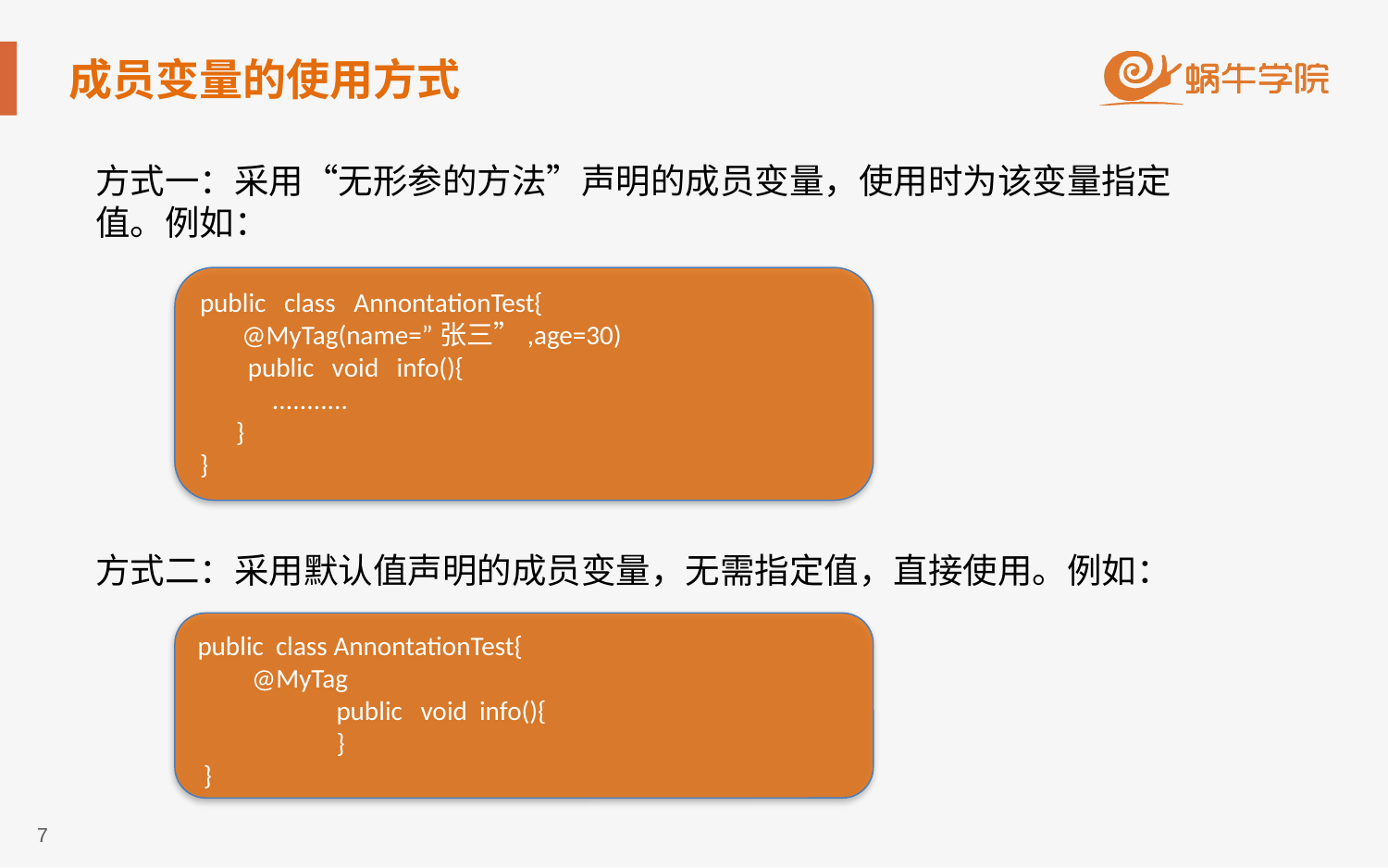

# 成员变量的使用方式
方式一：采用“无形参的方法”声明的成员变量，使用时为该变量指定值。例如：
public   class   AnnontationTest{
       @MyTag(name=”张三”,age=30)
        public   void   info(){
            ...........
      }
}
方式二：采用默认值声明的成员变量，无需指定值，直接使用。例如：
public  class AnnontationTest{
         @MyTag
	public   void  info(){
	}
 }